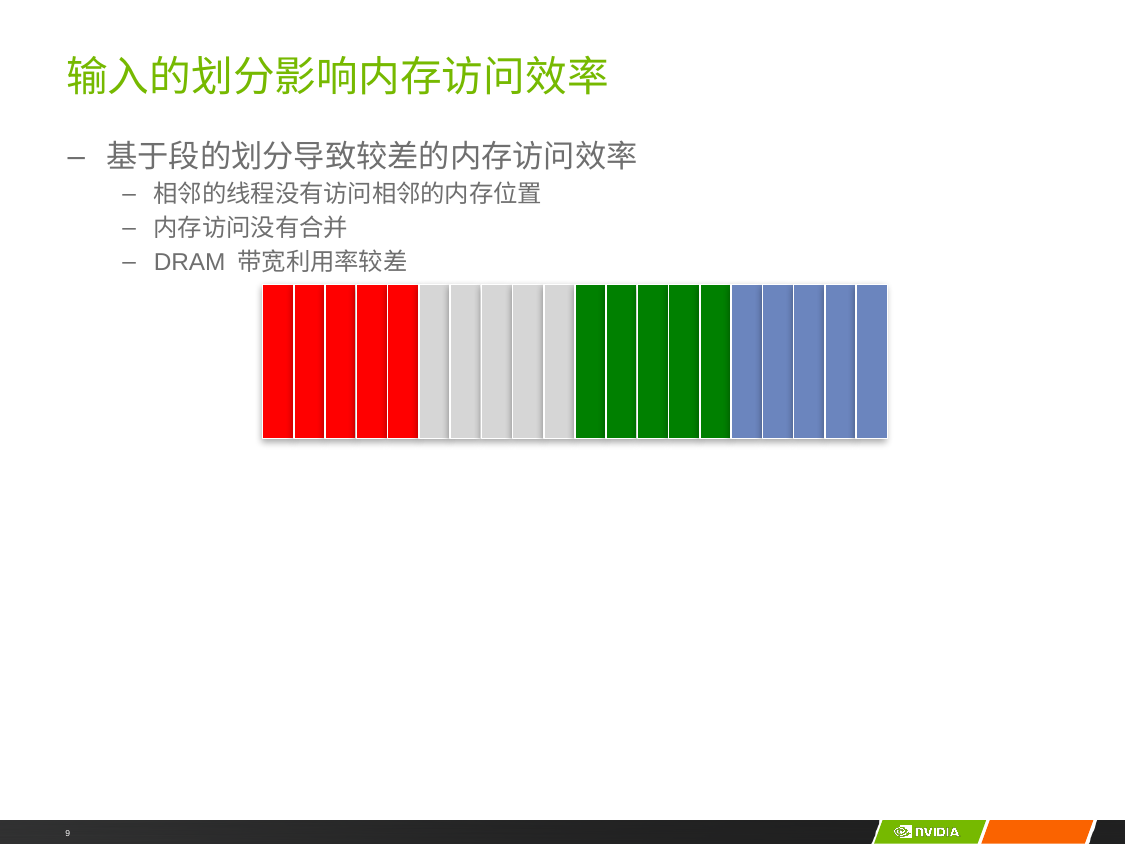

# 输入的划分影响内存访问效率
基于段的划分导致较差的内存访问效率
相邻的线程没有访问相邻的内存位置
内存访问没有合并
DRAM 带宽利用率较差